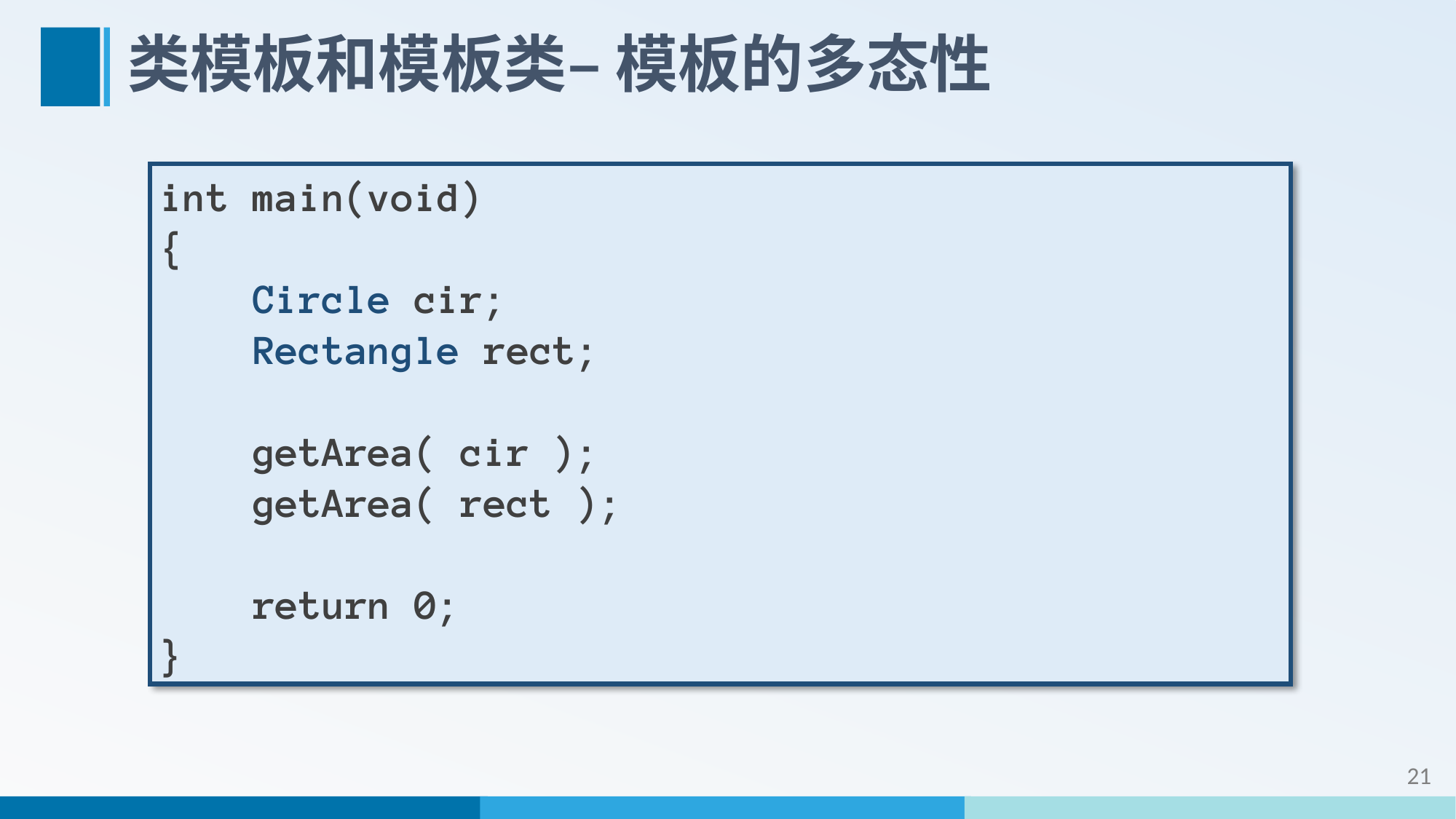

# 类模板和模板类– 模板的多态性
int main(void)
{
    Circle cir;
    Rectangle rect;

    getArea( cir );
    getArea( rect );

    return 0;
}